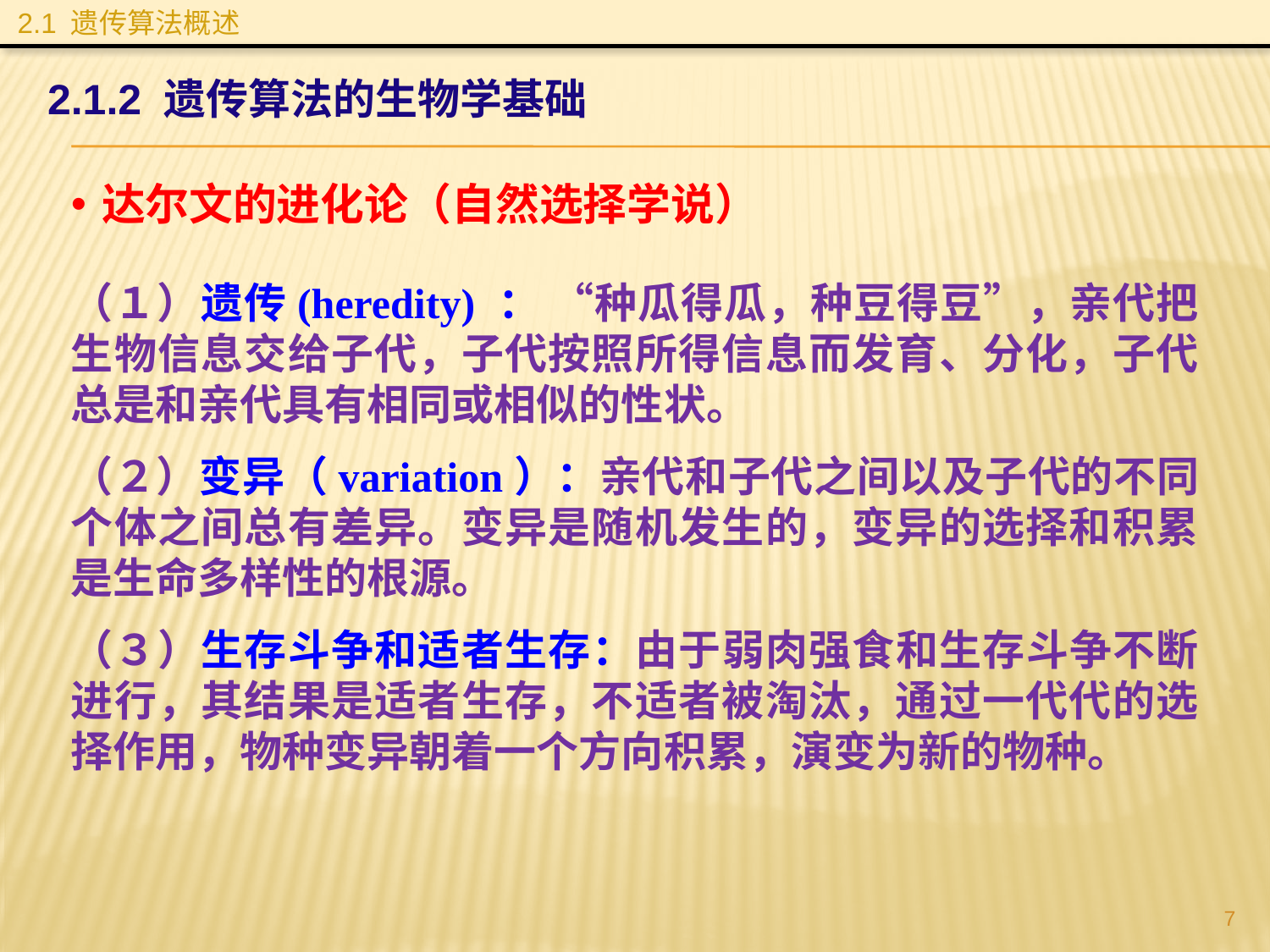

2.1 遗传算法概述

2.1.2 遗传算法的生物学基础
达尔文的进化论（自然选择学说）

（１）遗传(heredity) ： “种瓜得瓜，种豆得豆”，亲代把生物信息交给子代，子代按照所得信息而发育、分化，子代总是和亲代具有相同或相似的性状。
（２）变异（variation）：亲代和子代之间以及子代的不同个体之间总有差异。变异是随机发生的，变异的选择和积累是生命多样性的根源。
（３）生存斗争和适者生存：由于弱肉强食和生存斗争不断进行，其结果是适者生存，不适者被淘汰，通过一代代的选择作用，物种变异朝着一个方向积累，演变为新的物种。
7